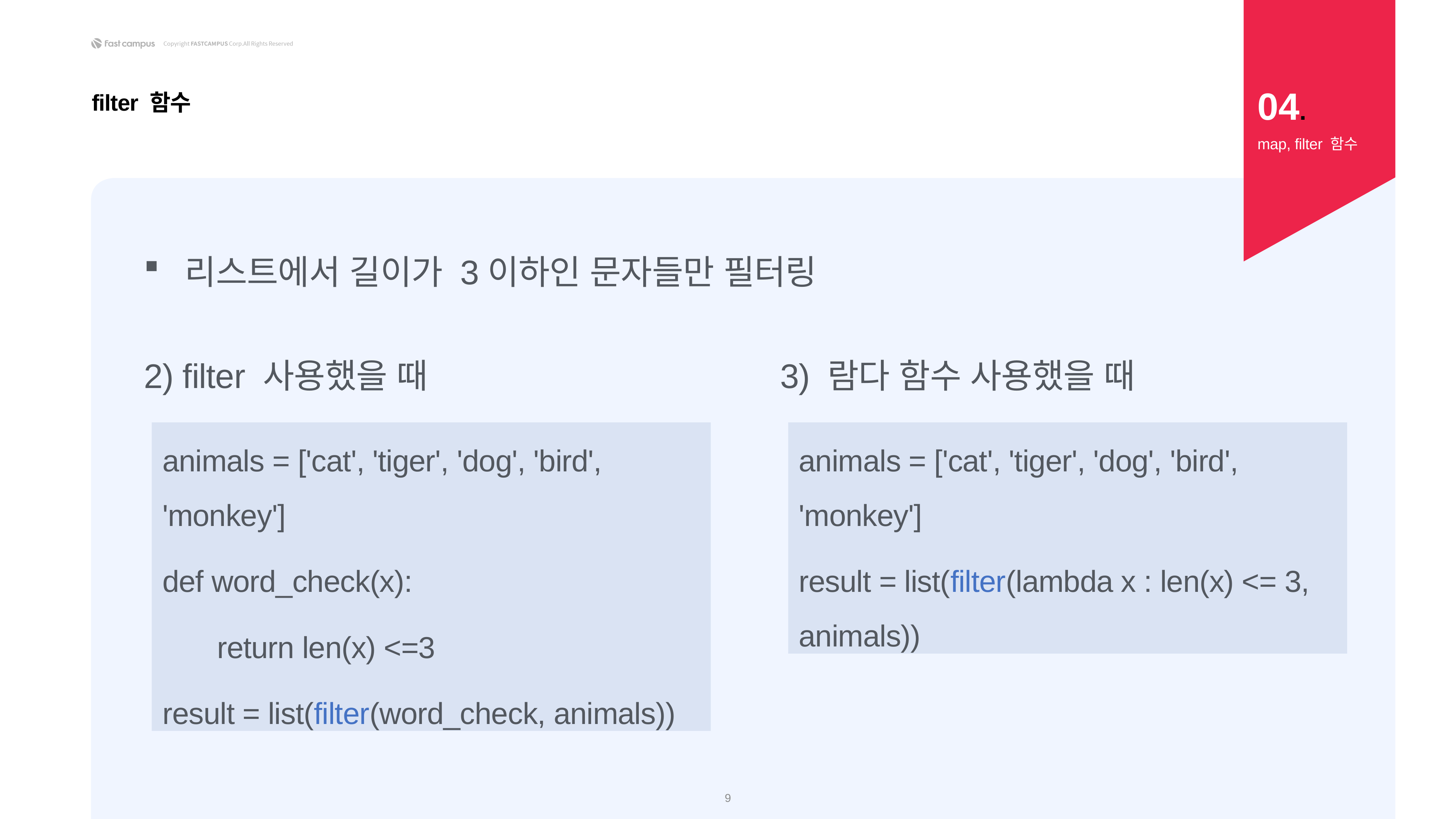

04.
filter 함수
map, filter 함수
리스트에서 길이가 3이하인 문자들만 필터링
2) filter 사용했을 때

3) 람다 함수 사용했을 때

animals = ['cat', 'tiger', 'dog', 'bird', 'monkey']
def word_check(x):
	return len(x) <=3
result = list(filter(word_check, animals))
animals = ['cat', 'tiger', 'dog', 'bird', 'monkey']
result = list(filter(lambda x : len(x) <= 3, animals))
9